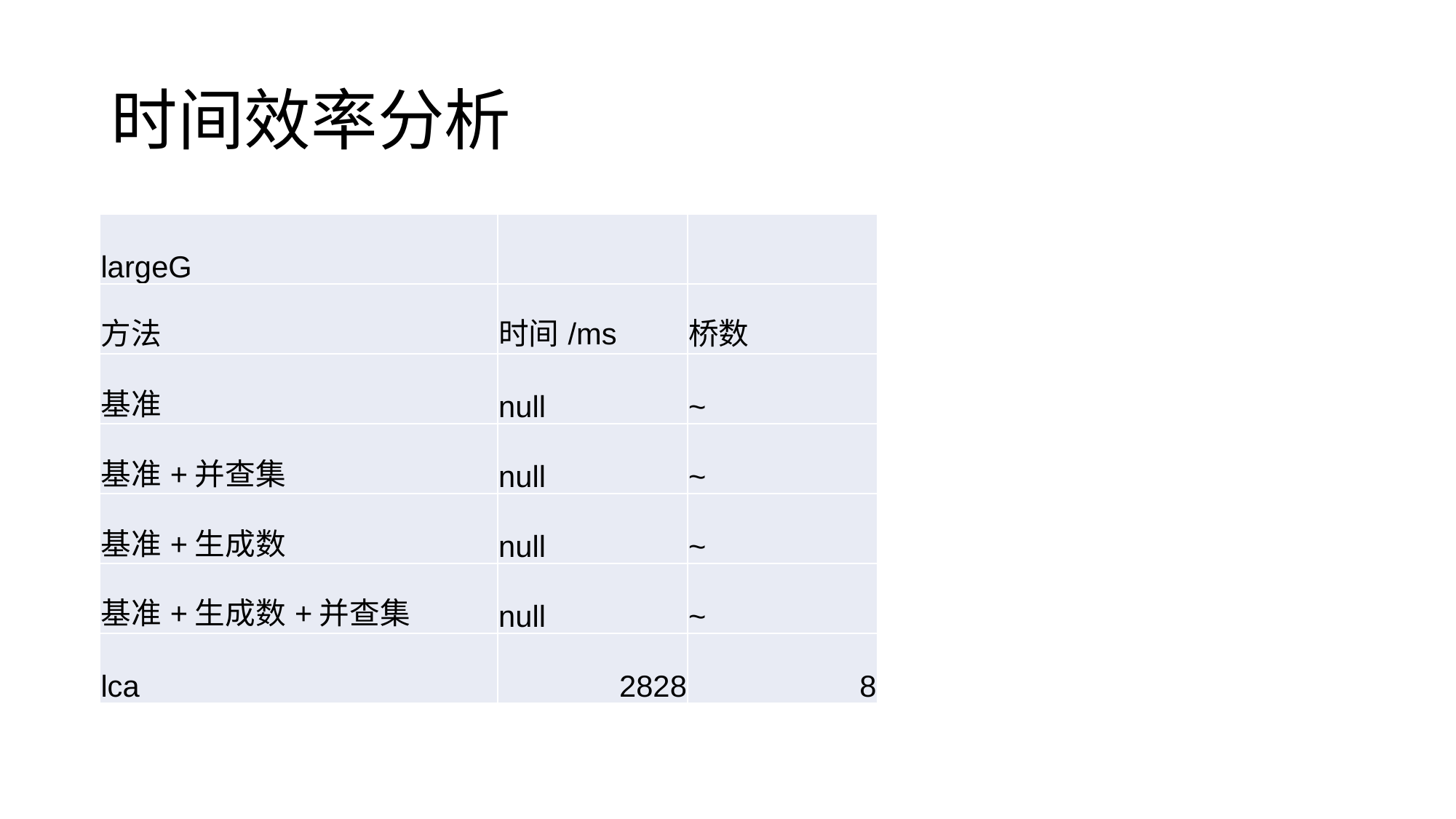

# 时间效率分析
| largeG |  |  |
| --- | --- | --- |
| 方法 | 时间/ms | 桥数 |
| 基准 | null | ~ |
| 基准+并查集 | null | ~ |
| 基准+生成数 | null | ~ |
| 基准+生成数+并查集 | null | ~ |
| lca | 2828 | 8 |